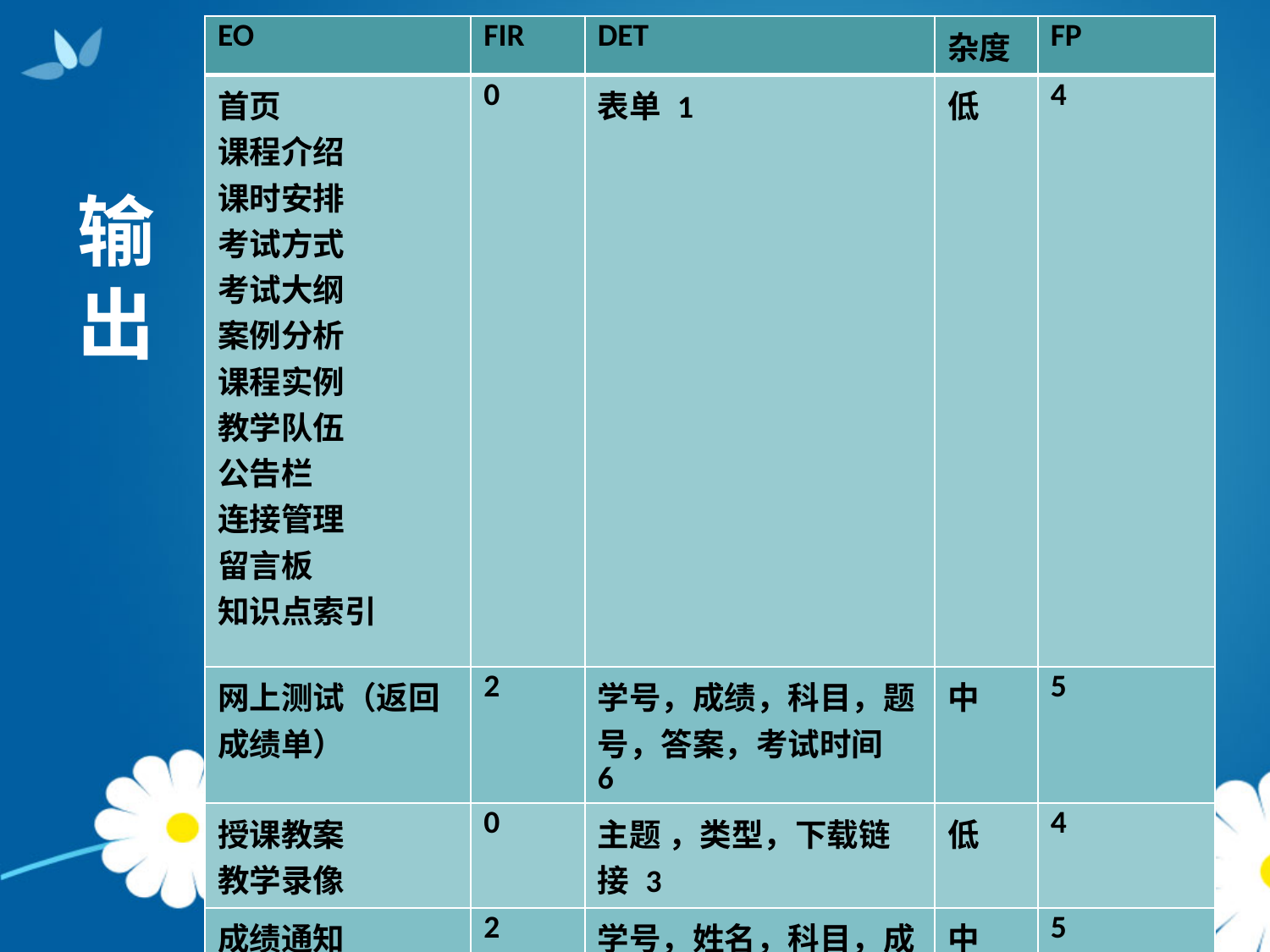

| EO | FIR | DET | 杂度 | FP |
| --- | --- | --- | --- | --- |
| 首页 课程介绍 课时安排 考试方式 考试大纲 案例分析 课程实例 教学队伍 公告栏 连接管理 留言板 知识点索引 | 0 | 表单 1 | 低 | 4 |
| 网上测试（返回成绩单） | 2 | 学号，成绩，科目，题号，答案，考试时间 6 | 中 | 5 |
| 授课教案 教学录像 | 0 | 主题 ，类型，下载链接 3 | 低 | 4 |
| 成绩通知 | 2 | 学号，姓名，科目，成绩，考试时间，邮箱 6 | 中 | 5 |
| 查看用户列表 | 2 | 姓名，ID，学号 3 | 低 | 4 |
| 查看选课信息 | 1 | 课程编号 任课老师等 6 | 低 | 4 |
输
出